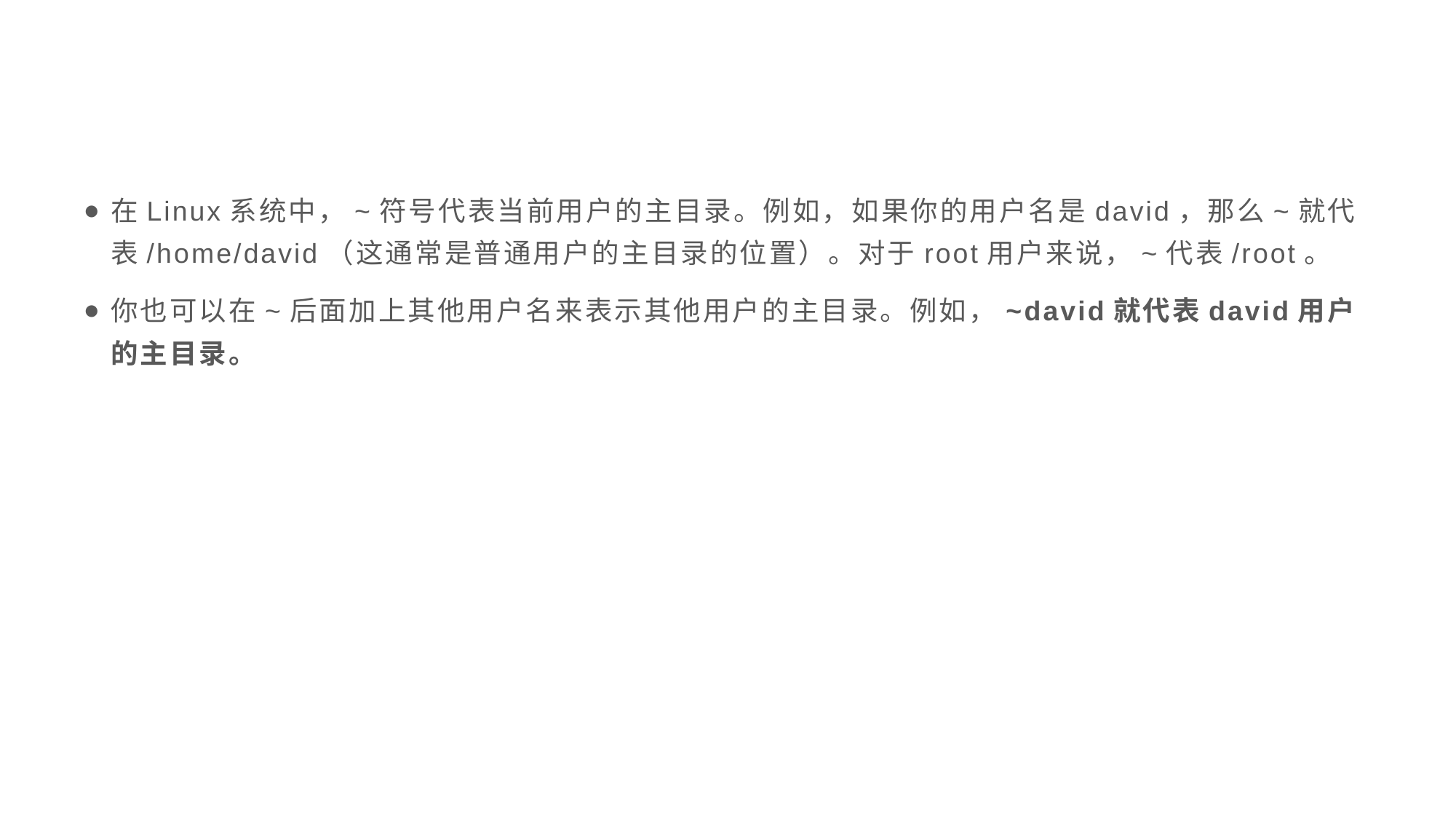

#
在Linux系统中，~符号代表当前用户的主目录。例如，如果你的用户名是david，那么~就代表/home/david（这通常是普通用户的主目录的位置）。对于root用户来说，~代表/root。
你也可以在~后面加上其他用户名来表示其他用户的主目录。例如，~david就代表david用户的主目录。